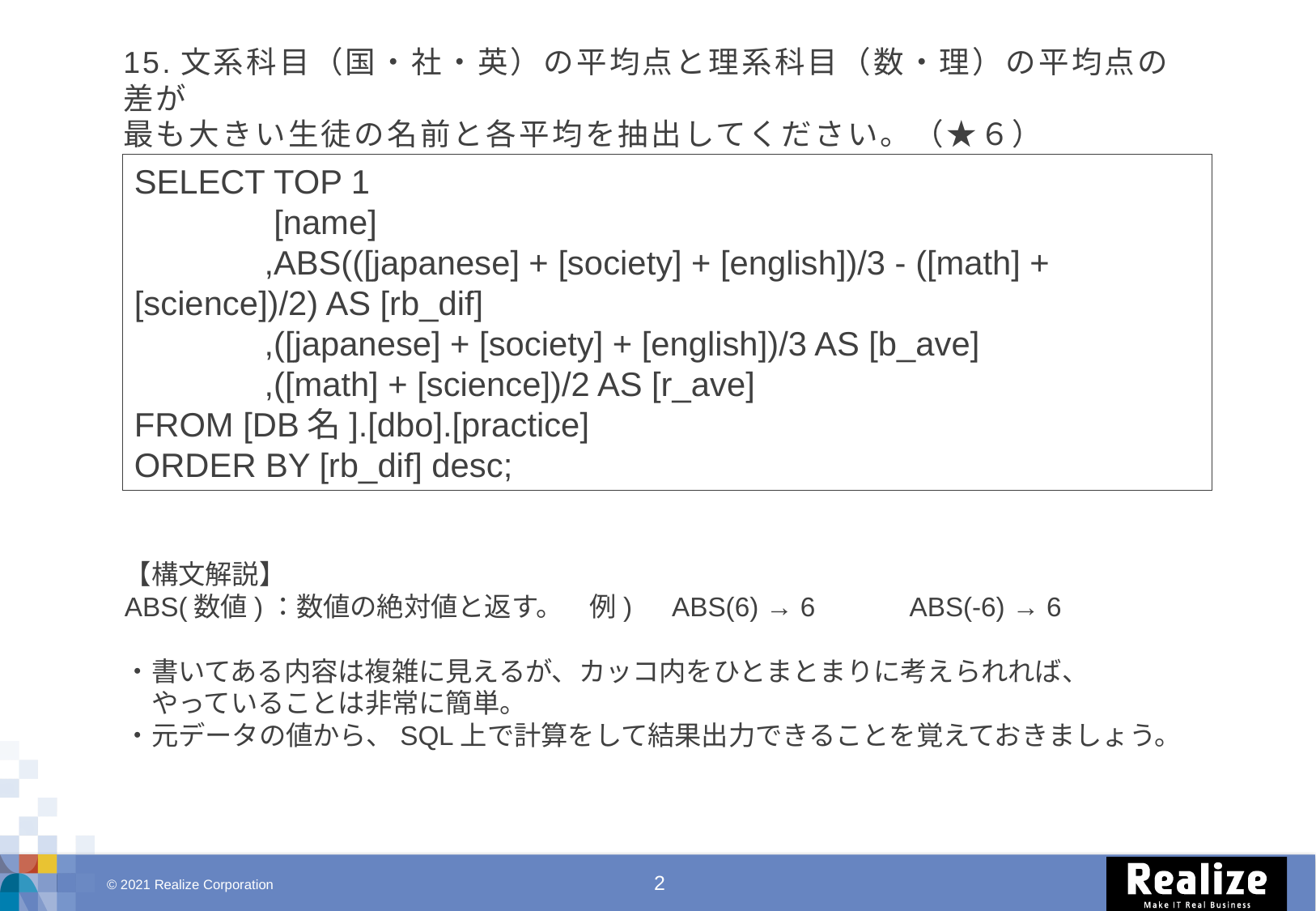

# 15.文系科目（国・社・英）の平均点と理系科目（数・理）の平均点の差が 最も大きい生徒の名前と各平均を抽出してください。（★６）
SELECT TOP 1
               [name]
              ,ABS(([japanese] + [society] + [english])/3 - ([math] + [science])/2) AS [rb_dif]
              ,([japanese] + [society] + [english])/3 AS [b_ave]
              ,([math] + [science])/2 AS [r_ave]
FROM [DB名].[dbo].[practice]
ORDER BY [rb_dif] desc;
【構文解説】
ABS(数値)：数値の絶対値と返す。　例)　ABS(6) → 6　　　ABS(-6) → 6

・書いてある内容は複雑に見えるが、カッコ内をひとまとまりに考えられれば、
　やっていることは非常に簡単。
・元データの値から、SQL上で計算をして結果出力できることを覚えておきましょう。